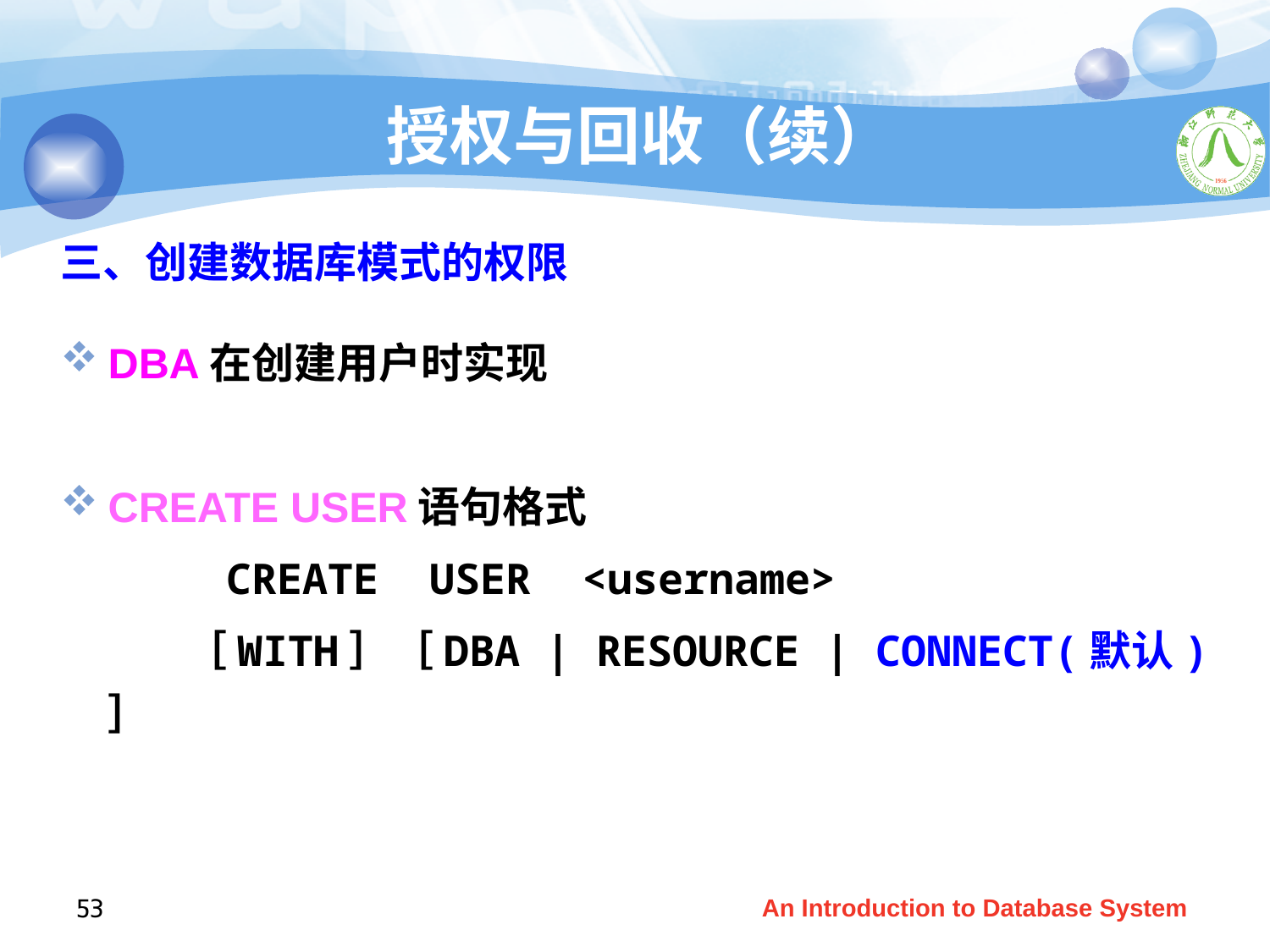

# 授权与回收（续）
三、创建数据库模式的权限

DBA在创建用户时实现

CREATE USER语句格式
              CREATE  USER  <username>
            ［WITH］［DBA | RESOURCE | CONNECT(默认) ］

53
An Introduction to Database System